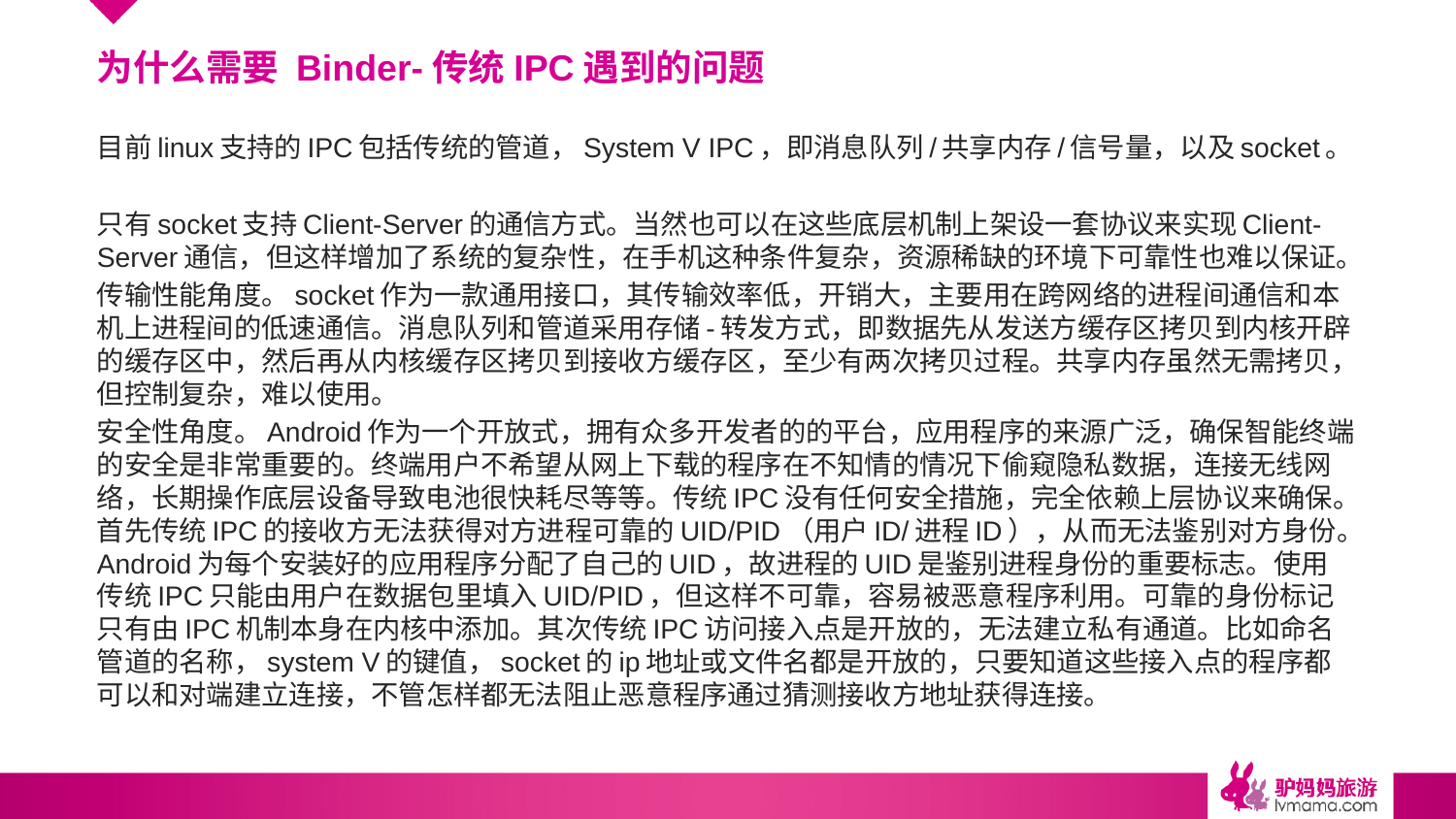

# 为什么需要 Binder-传统IPC遇到的问题
目前linux支持的IPC包括传统的管道，System V IPC，即消息队列/共享内存/信号量，以及socket。

只有socket支持Client-Server的通信方式。当然也可以在这些底层机制上架设一套协议来实现Client-Server通信，但这样增加了系统的复杂性，在手机这种条件复杂，资源稀缺的环境下可靠性也难以保证。
传输性能角度。socket作为一款通用接口，其传输效率低，开销大，主要用在跨网络的进程间通信和本机上进程间的低速通信。消息队列和管道采用存储-转发方式，即数据先从发送方缓存区拷贝到内核开辟的缓存区中，然后再从内核缓存区拷贝到接收方缓存区，至少有两次拷贝过程。共享内存虽然无需拷贝，但控制复杂，难以使用。
安全性角度。Android作为一个开放式，拥有众多开发者的的平台，应用程序的来源广泛，确保智能终端的安全是非常重要的。终端用户不希望从网上下载的程序在不知情的情况下偷窥隐私数据，连接无线网络，长期操作底层设备导致电池很快耗尽等等。传统IPC没有任何安全措施，完全依赖上层协议来确保。首先传统IPC的接收方无法获得对方进程可靠的UID/PID（用户ID/进程ID），从而无法鉴别对方身份。Android为每个安装好的应用程序分配了自己的UID，故进程的UID是鉴别进程身份的重要标志。使用传统IPC只能由用户在数据包里填入UID/PID，但这样不可靠，容易被恶意程序利用。可靠的身份标记只有由IPC机制本身在内核中添加。其次传统IPC访问接入点是开放的，无法建立私有通道。比如命名管道的名称，system V的键值，socket的ip地址或文件名都是开放的，只要知道这些接入点的程序都可以和对端建立连接，不管怎样都无法阻止恶意程序通过猜测接收方地址获得连接。